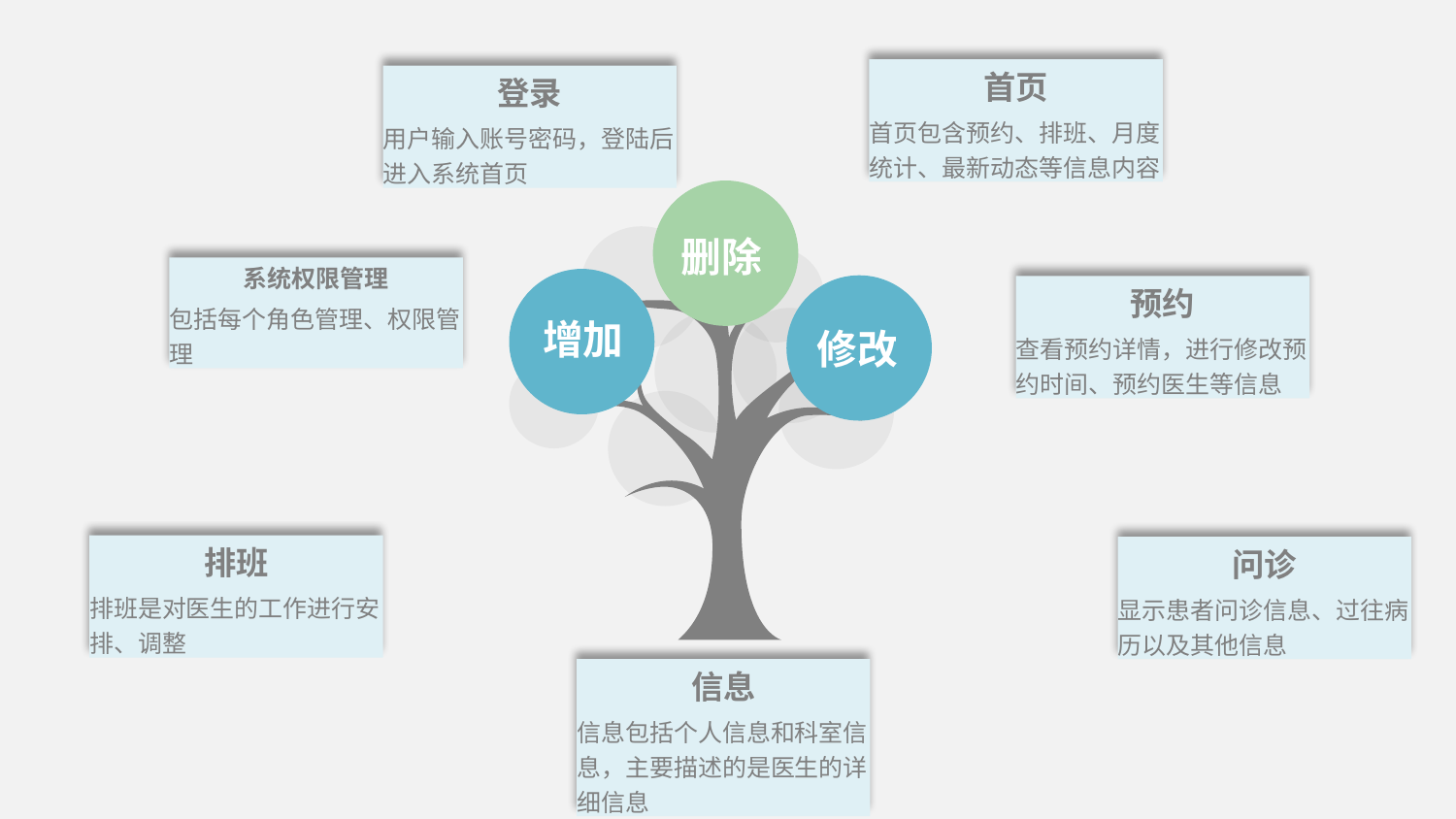

首页
首页包含预约、排班、月度统计、最新动态等信息内容
登录
用户输入账号密码，登陆后进入系统首页

删除

系统权限管理
包括每个角色管理、权限管理

预约
查看预约详情，进行修改预约时间、预约医生等信息
增加

修改

排班
排班是对医生的工作进行安排、调整
问诊
显示患者问诊信息、过往病历以及其他信息
信息
信息包括个人信息和科室信息，主要描述的是医生的详细信息